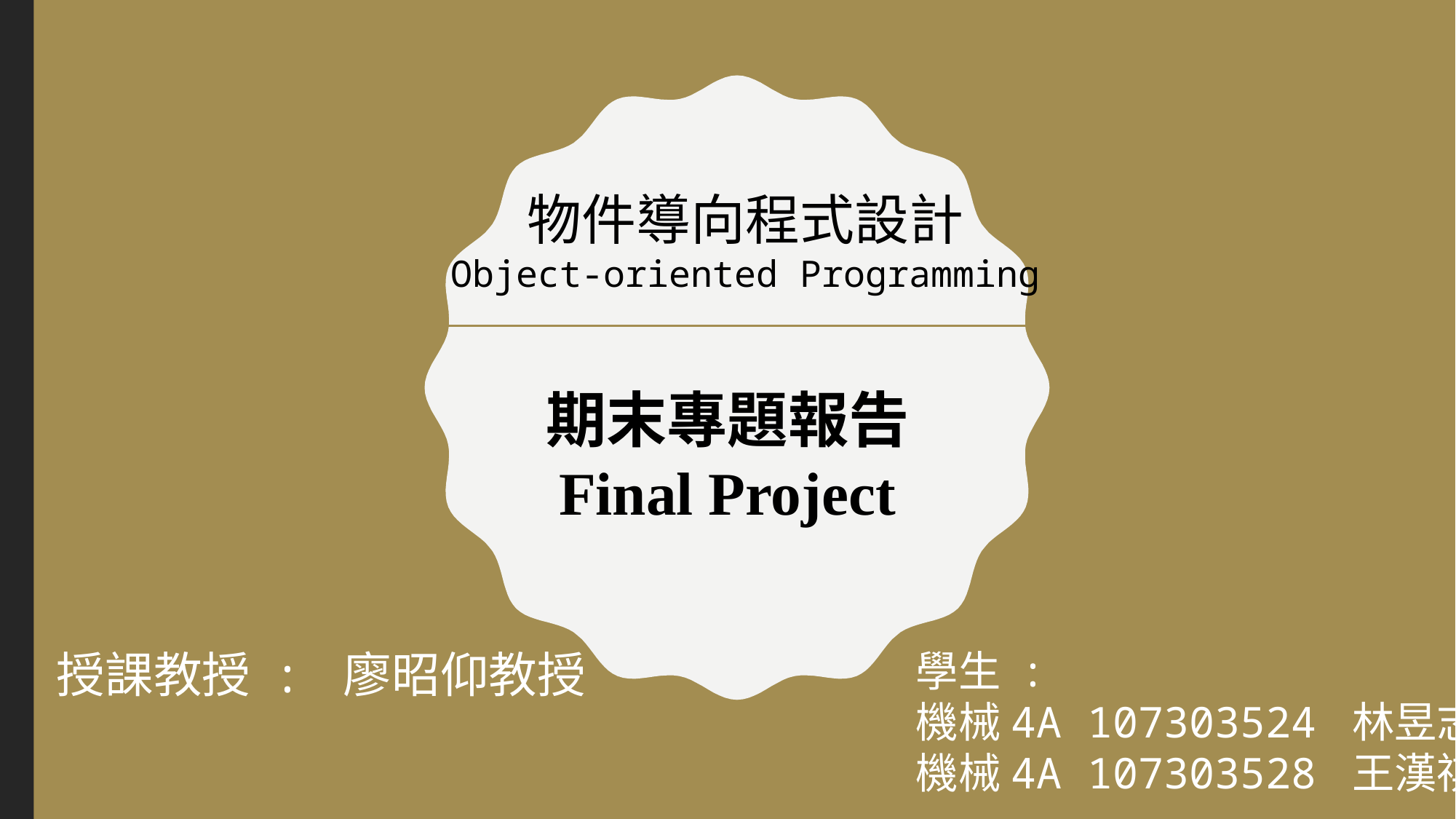

物件導向程式設計
Object-oriented Programming

期末專題報告
Final Project
授課教授 : 廖昭仰教授

學生 :
機械4A 107303524 林昱志
機械4A 107303528 王漢祺